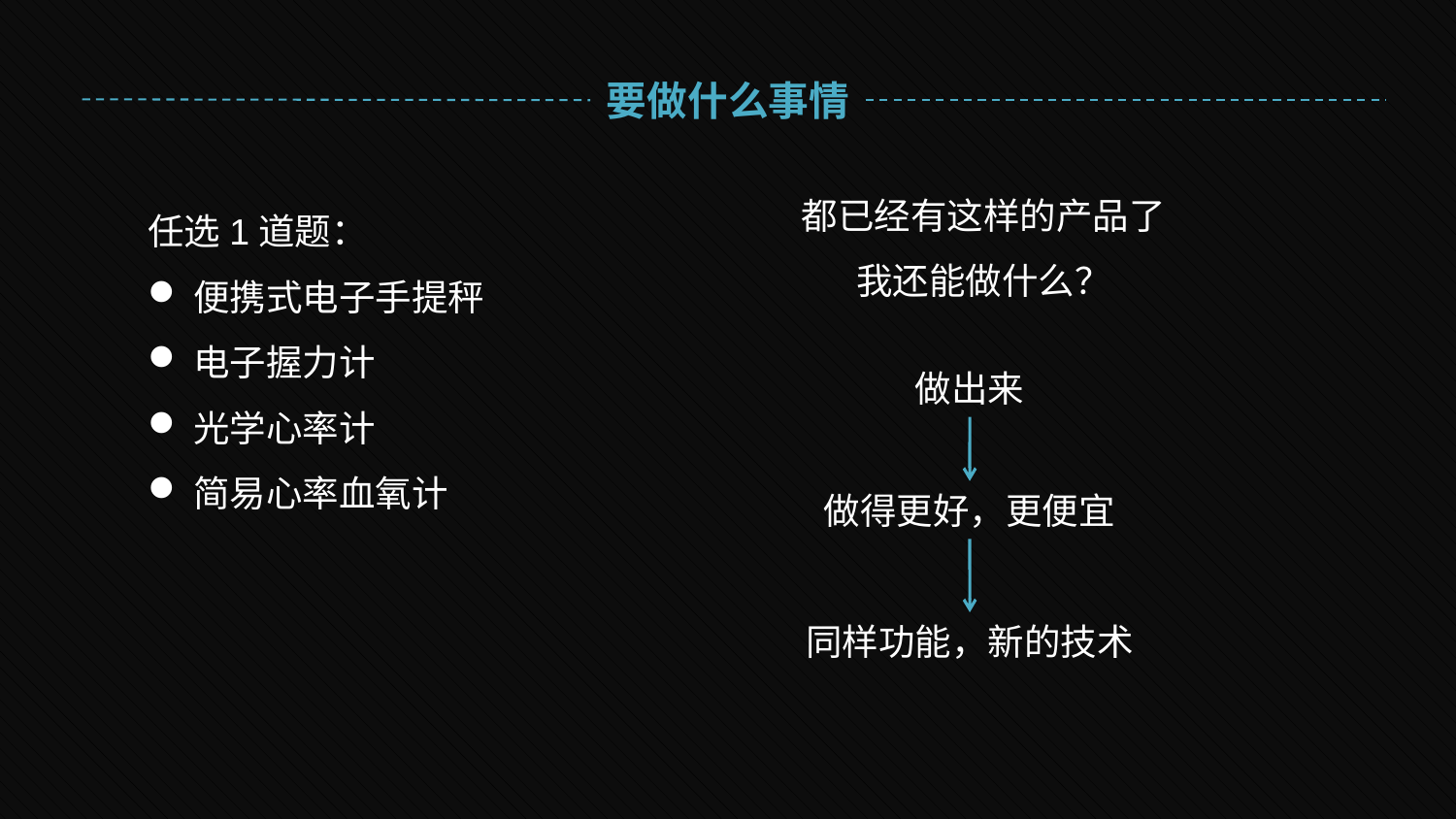

要做什么事情
都已经有这样的产品了
我还能做什么？
任选1道题：
便携式电子手提秤
电子握力计
光学心率计
简易心率血氧计
做出来
做得更好，更便宜
同样功能，新的技术